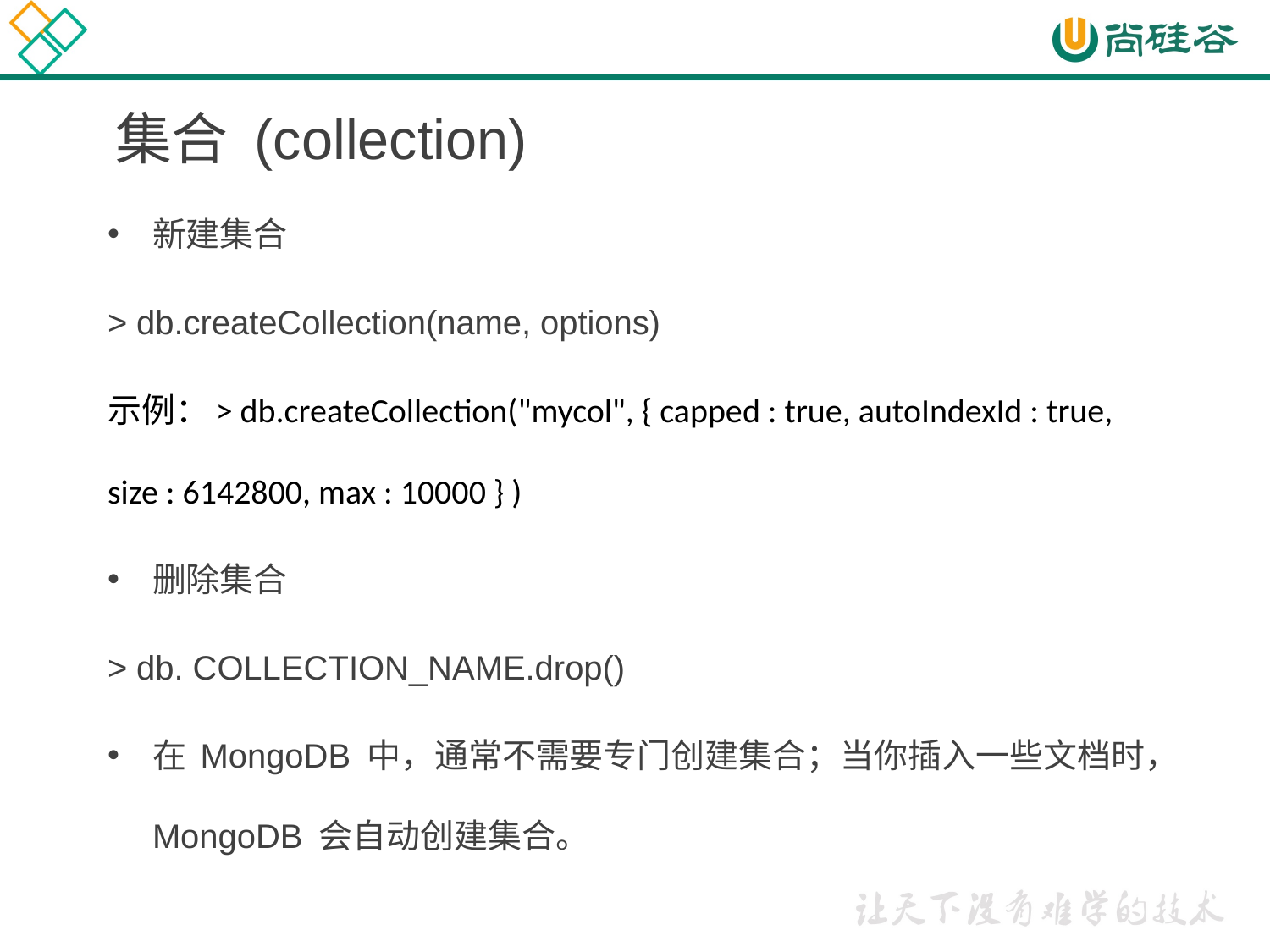

# 集合 (collection)
新建集合
> db.createCollection(name, options)
示例：> db.createCollection("mycol", { capped : true, autoIndexId : true, size : 6142800, max : 10000 } )
删除集合
> db. COLLECTION_NAME.drop()
在 MongoDB 中，通常不需要专门创建集合；当你插入一些文档时，MongoDB 会自动创建集合。